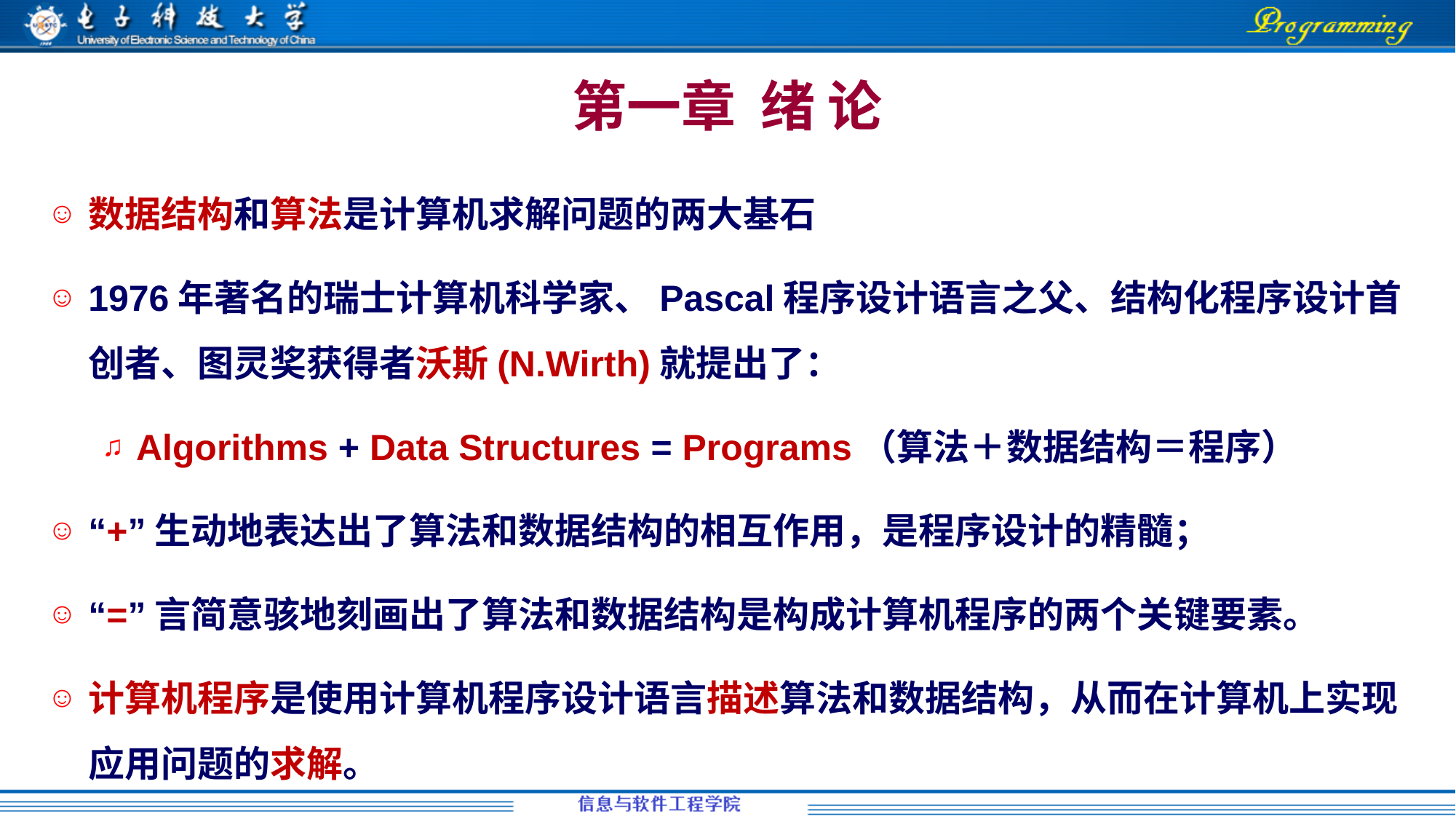

# 第一章  绪 论
数据结构和算法是计算机求解问题的两大基石
1976年著名的瑞士计算机科学家、Pascal程序设计语言之父、结构化程序设计首创者、图灵奖获得者沃斯(N.Wirth)就提出了：
Algorithms + Data Structures = Programs（算法＋数据结构＝程序）
“+”生动地表达出了算法和数据结构的相互作用，是程序设计的精髓；
“=”言简意骇地刻画出了算法和数据结构是构成计算机程序的两个关键要素。
计算机程序是使用计算机程序设计语言描述算法和数据结构，从而在计算机上实现应用问题的求解。